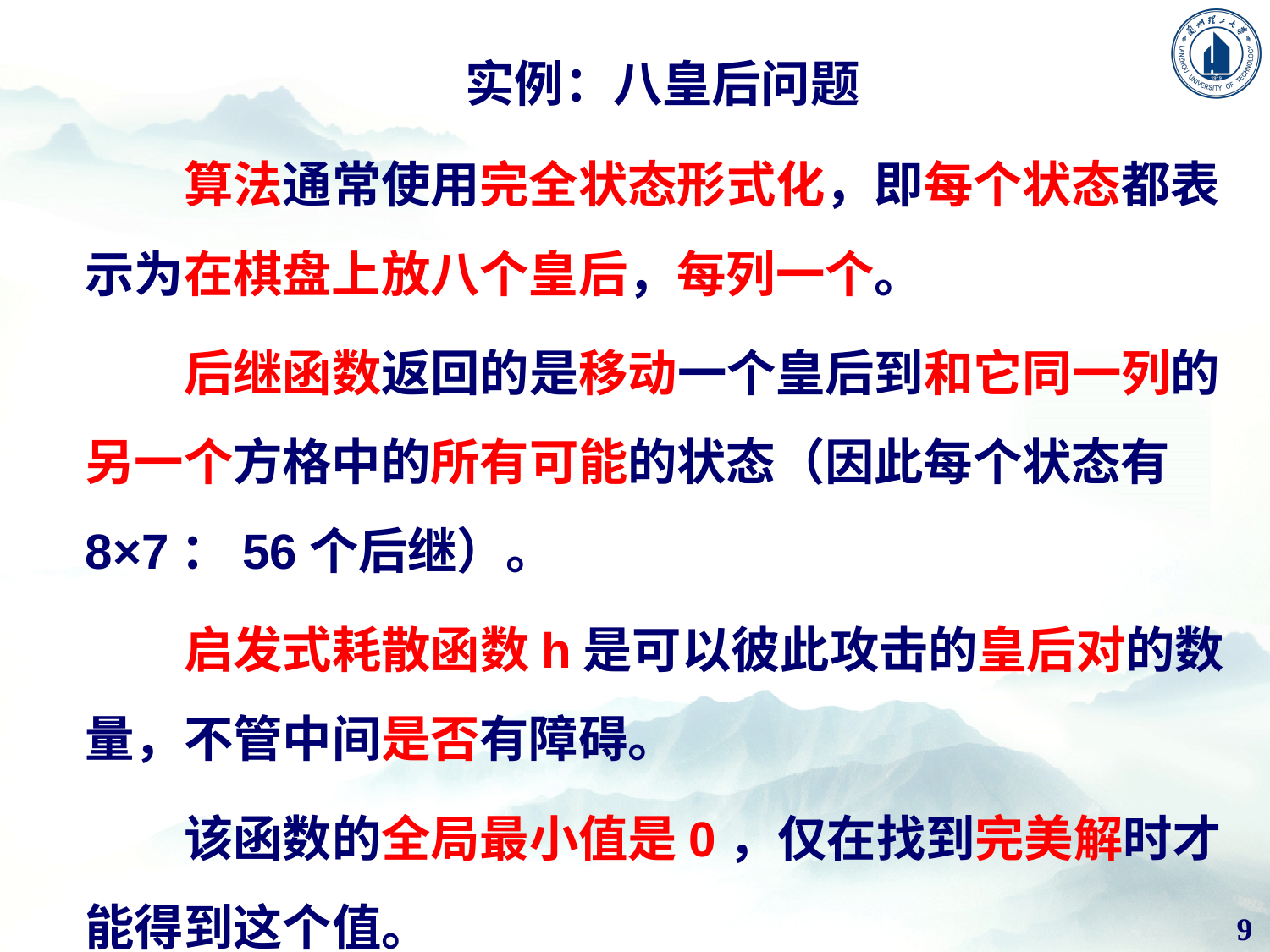

实例：八皇后问题

算法通常使用完全状态形式化，即每个状态都表示为在棋盘上放八个皇后，每列一个。
后继函数返回的是移动一个皇后到和它同一列的另一个方格中的所有可能的状态（因此每个状态有8×7：56个后继）。
启发式耗散函数h是可以彼此攻击的皇后对的数量，不管中间是否有障碍。
该函数的全局最小值是0，仅在找到完美解时才能得到这个值。
9